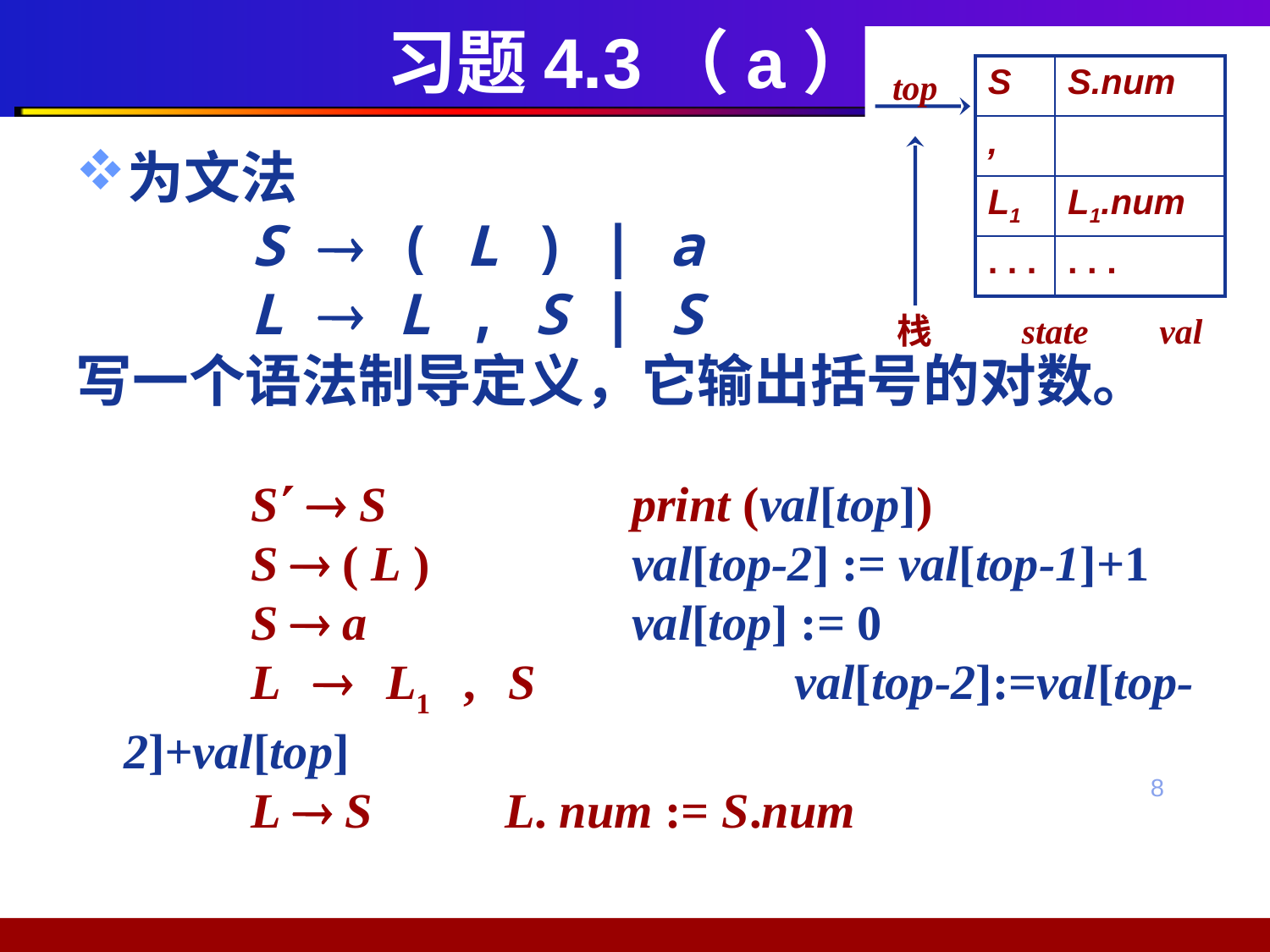

# 习题4.3（a）

| S | S.num |
| --- | --- |
| , |  |
| L1 | L1.num |
| . . . | . . . |
top

为文法
		S → ( L ) | a
		L → L , S | S
写一个语法制导定义，它输出括号的对数。

		S′ → S	      	print (val[top])
		S → ( L )	      	val[top-2] := val[top-1]+1
		S → a            	val[top] := 0
		L → L1 , S	    	val[top-2]:=val[top-2]+val[top]
		L → S	      	L. num := S.num

栈          state        val
8